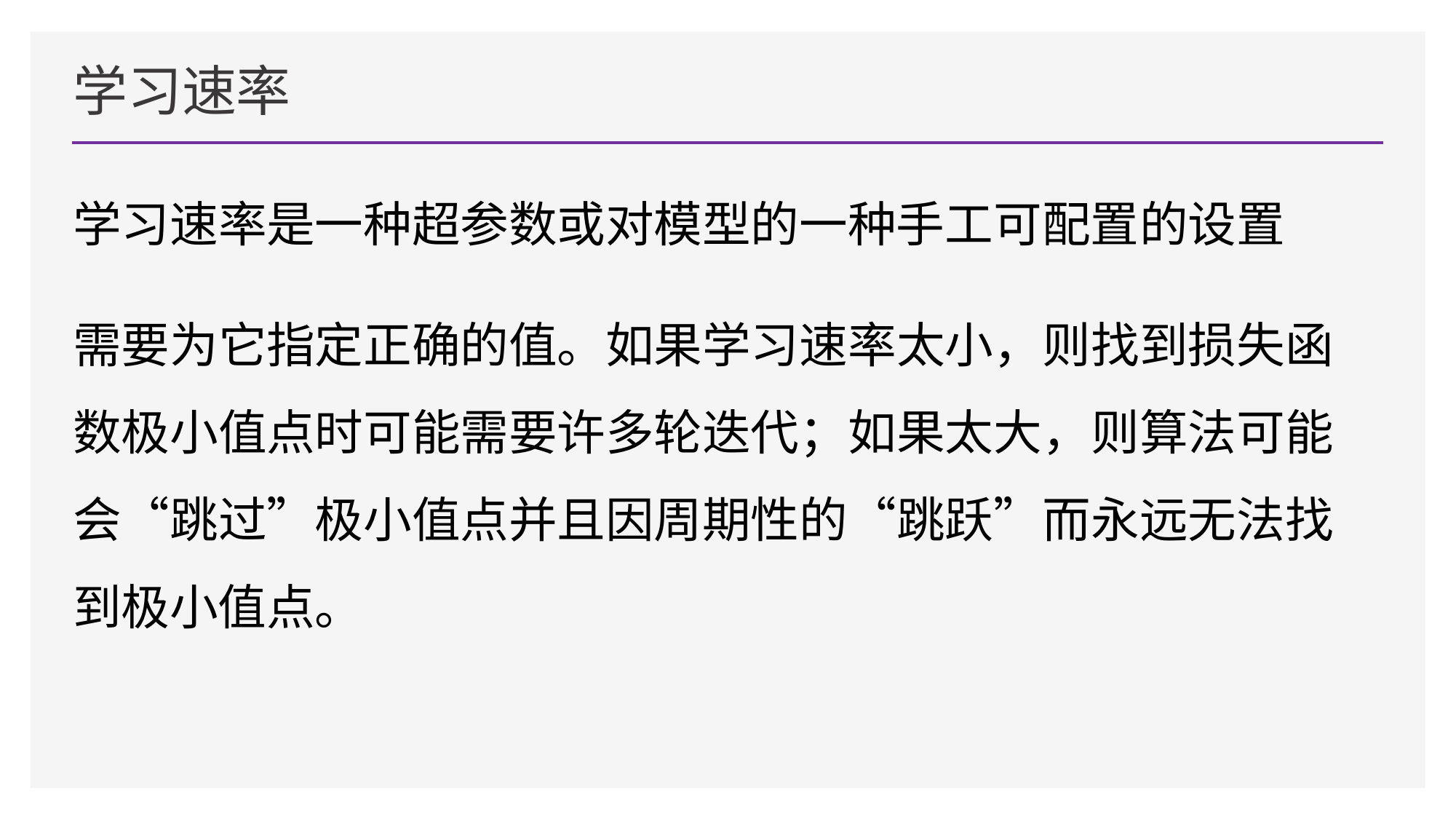

# 学习速率
学习速率是一种超参数或对模型的一种手工可配置的设置
需要为它指定正确的值。如果学习速率太小，则找到损失函 数极小值点时可能需要许多轮迭代；如果太大，则算法可能 会“跳过”极小值点并且因周期性的“跳跃”而永远无法找 到极小值点。